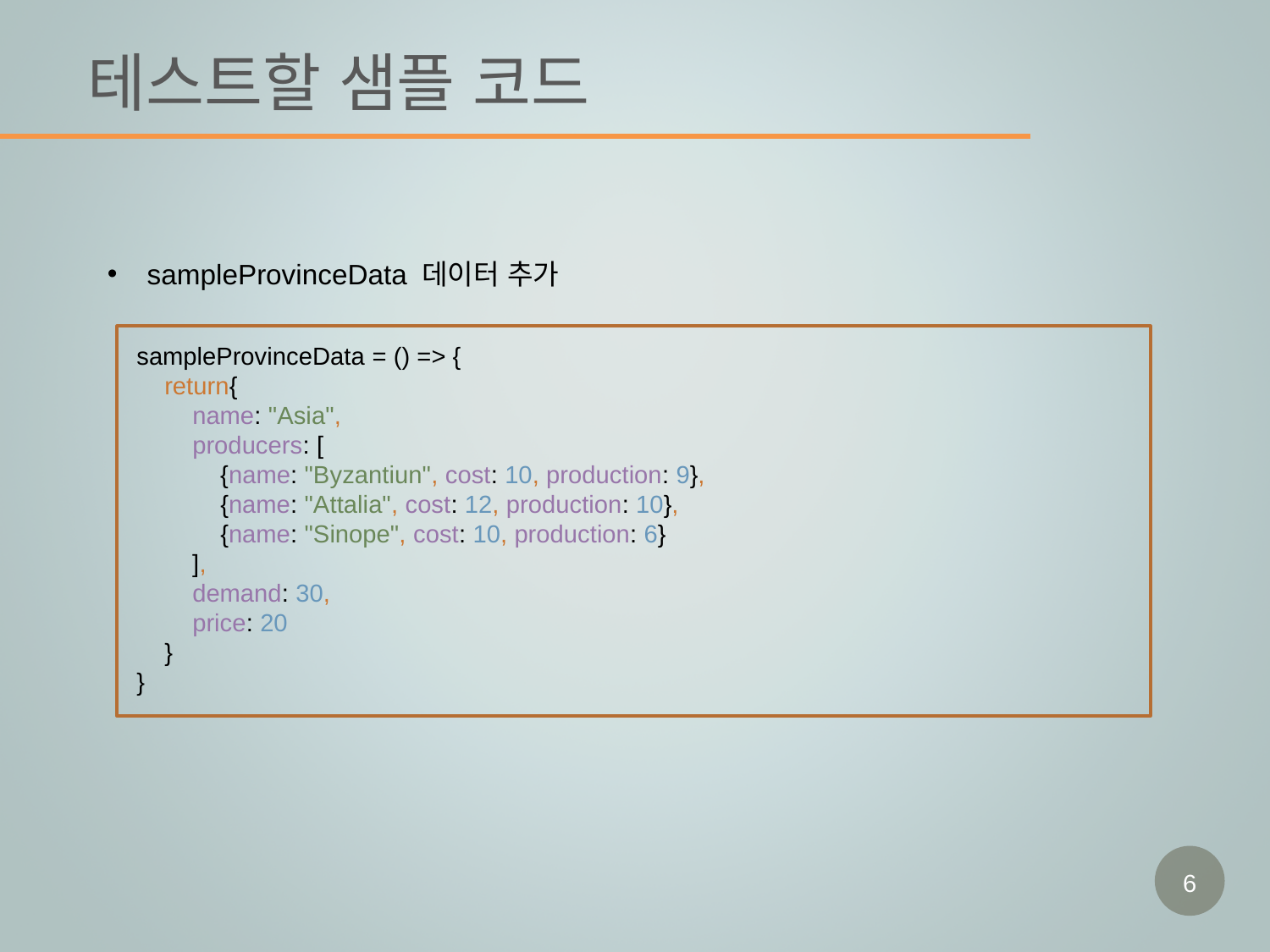

# 테스트할 샘플 코드
sampleProvinceData 데이터 추가

sampleProvinceData = () => {
    return{
        name: "Asia",
        producers: [
            {name: "Byzantiun", cost: 10, production: 9},
            {name: "Attalia", cost: 12, production: 10},
            {name: "Sinope", cost: 10, production: 6}
        ],
        demand: 30,
        price: 20
    }
}